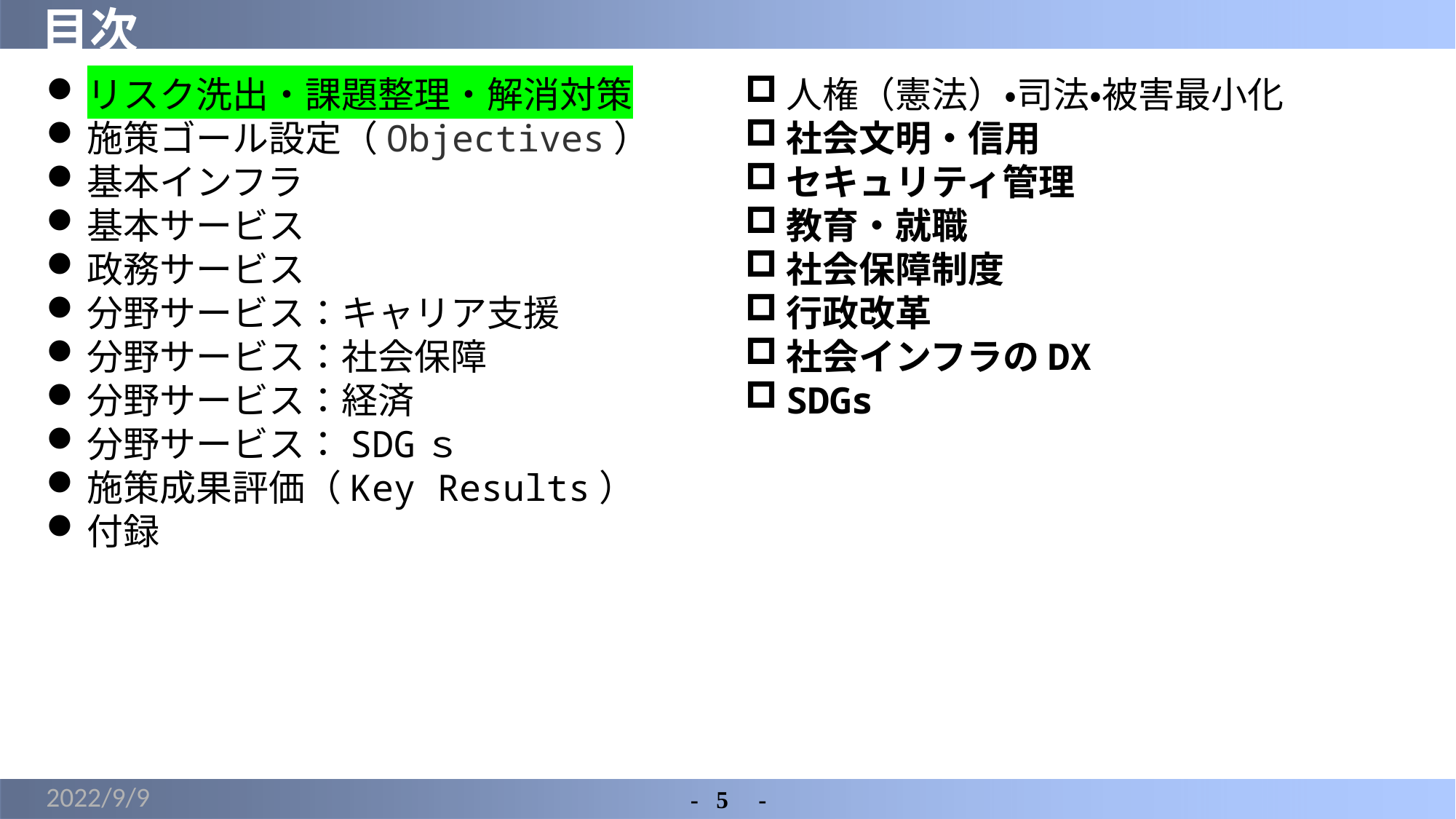

# 目次
リスク洗出・課題整理・解消対策
施策ゴール設定（Objectives）
基本インフラ
基本サービス
政務サービス
分野サービス：キャリア支援
分野サービス：社会保障
分野サービス：経済
分野サービス：SDGｓ
施策成果評価（Key Results）
付録
人権（憲法）・司法・被害最小化
社会文明・信用
セキュリティ管理
教育・就職
社会保障制度
行政改革
社会インフラのDX
SDGs

2022/9/9
-	5　-